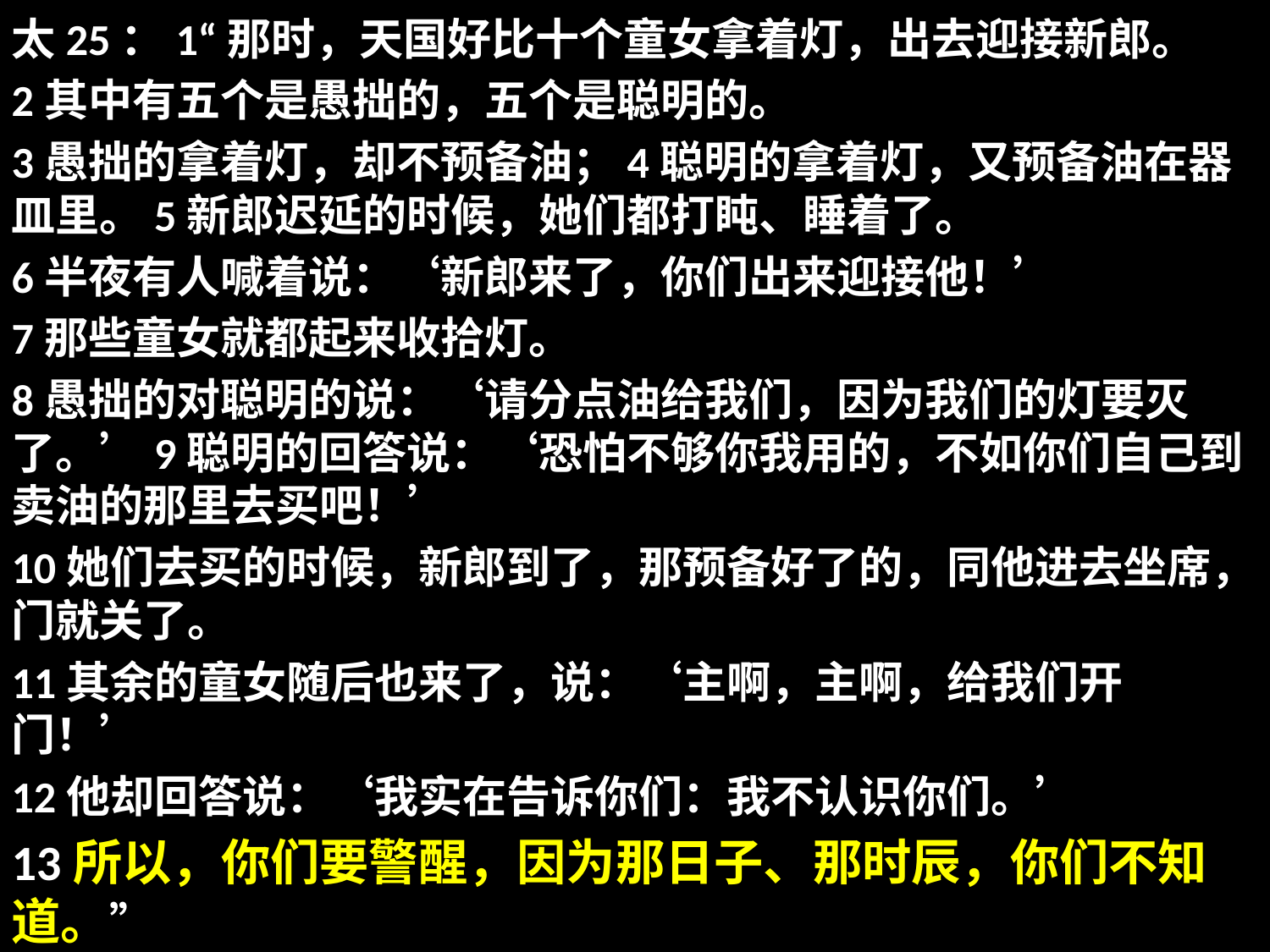

太25：1“那时，天国好比十个童女拿着灯，出去迎接新郎。
2其中有五个是愚拙的，五个是聪明的。
3愚拙的拿着灯，却不预备油；4聪明的拿着灯，又预备油在器皿里。5新郎迟延的时候，她们都打盹、睡着了。
6半夜有人喊着说：‘新郎来了，你们出来迎接他！’
7那些童女就都起来收拾灯。
8愚拙的对聪明的说：‘请分点油给我们，因为我们的灯要灭了。’9聪明的回答说：‘恐怕不够你我用的，不如你们自己到卖油的那里去买吧！’
10她们去买的时候，新郎到了，那预备好了的，同他进去坐席，门就关了。
11其余的童女随后也来了，说：‘主啊，主啊，给我们开门！’
12他却回答说：‘我实在告诉你们：我不认识你们。’
13所以，你们要警醒，因为那日子、那时辰，你们不知道。”